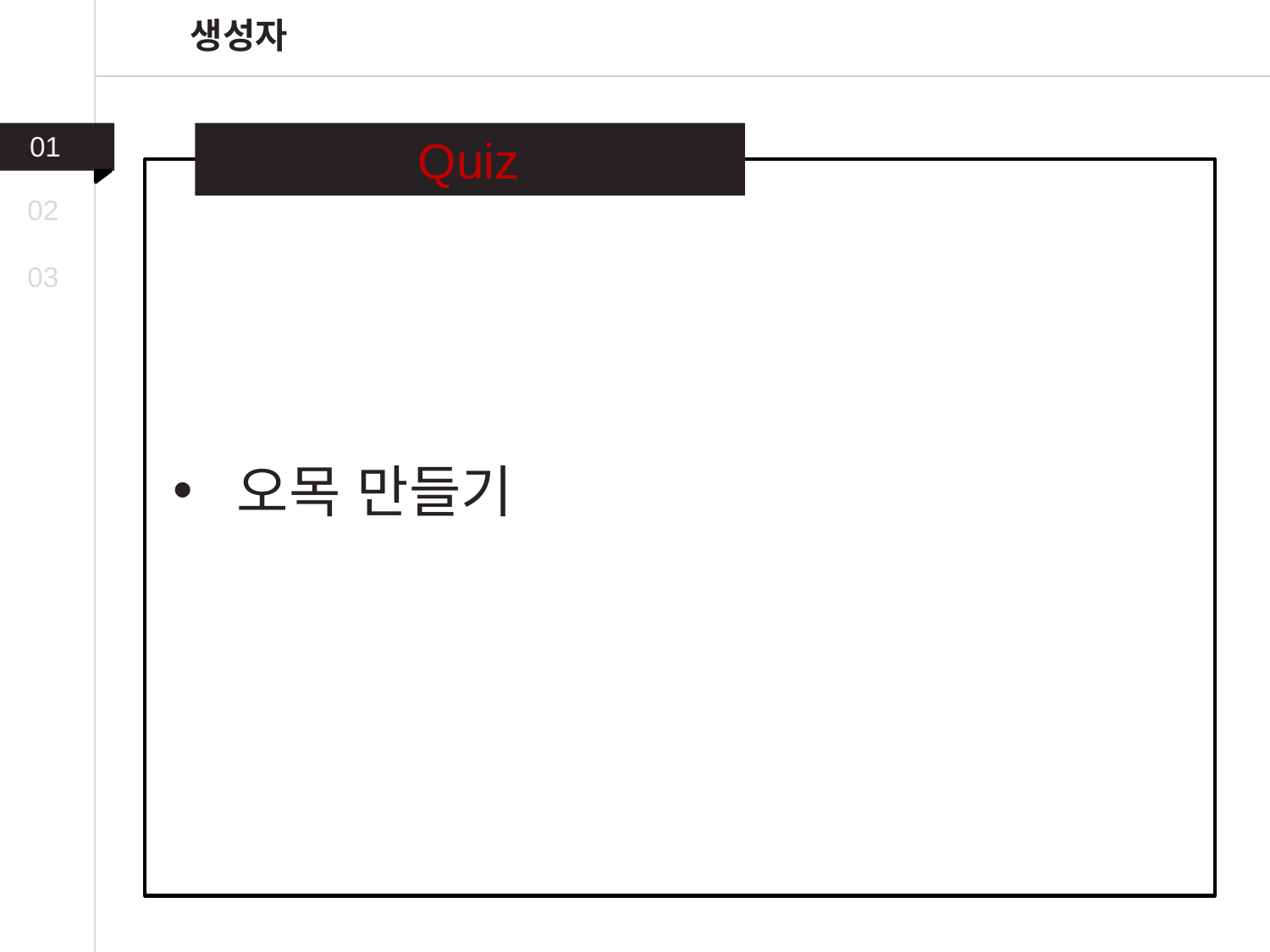

생성자
01

Quiz

02
03

오목 만들기